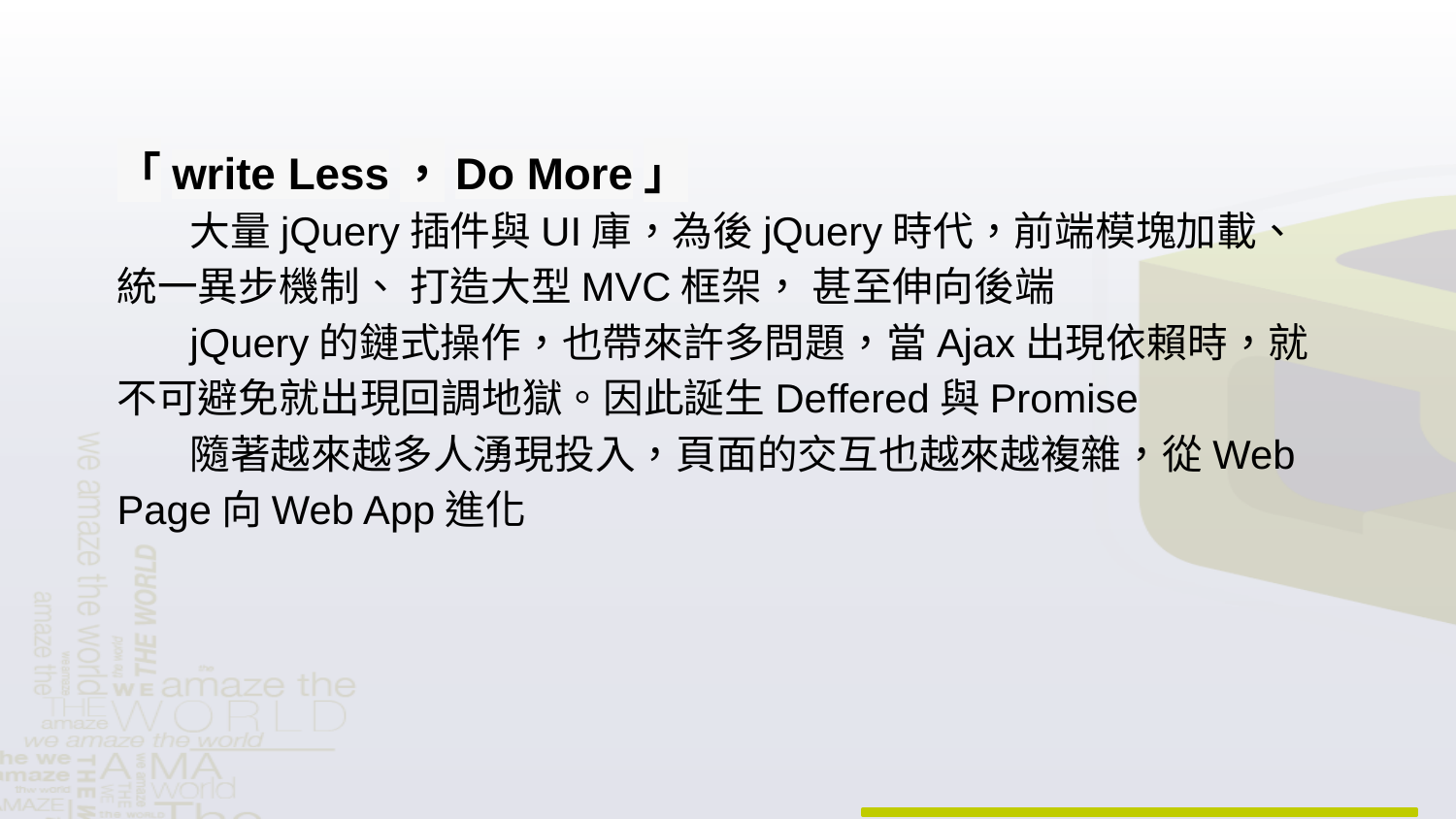

「write Less，Do More」
大量jQuery插件與UI庫，為後jQuery時代，前端模塊加載、統一異步機制、 打造大型MVC框架， 甚至伸向後端
jQuery的鏈式操作，也帶來許多問題，當Ajax出現依賴時，就不可避免就出現回調地獄。因此誕生Deffered與Promise
隨著越來越多人湧現投入，頁面的交互也越來越複雜，從Web Page向Web App進化